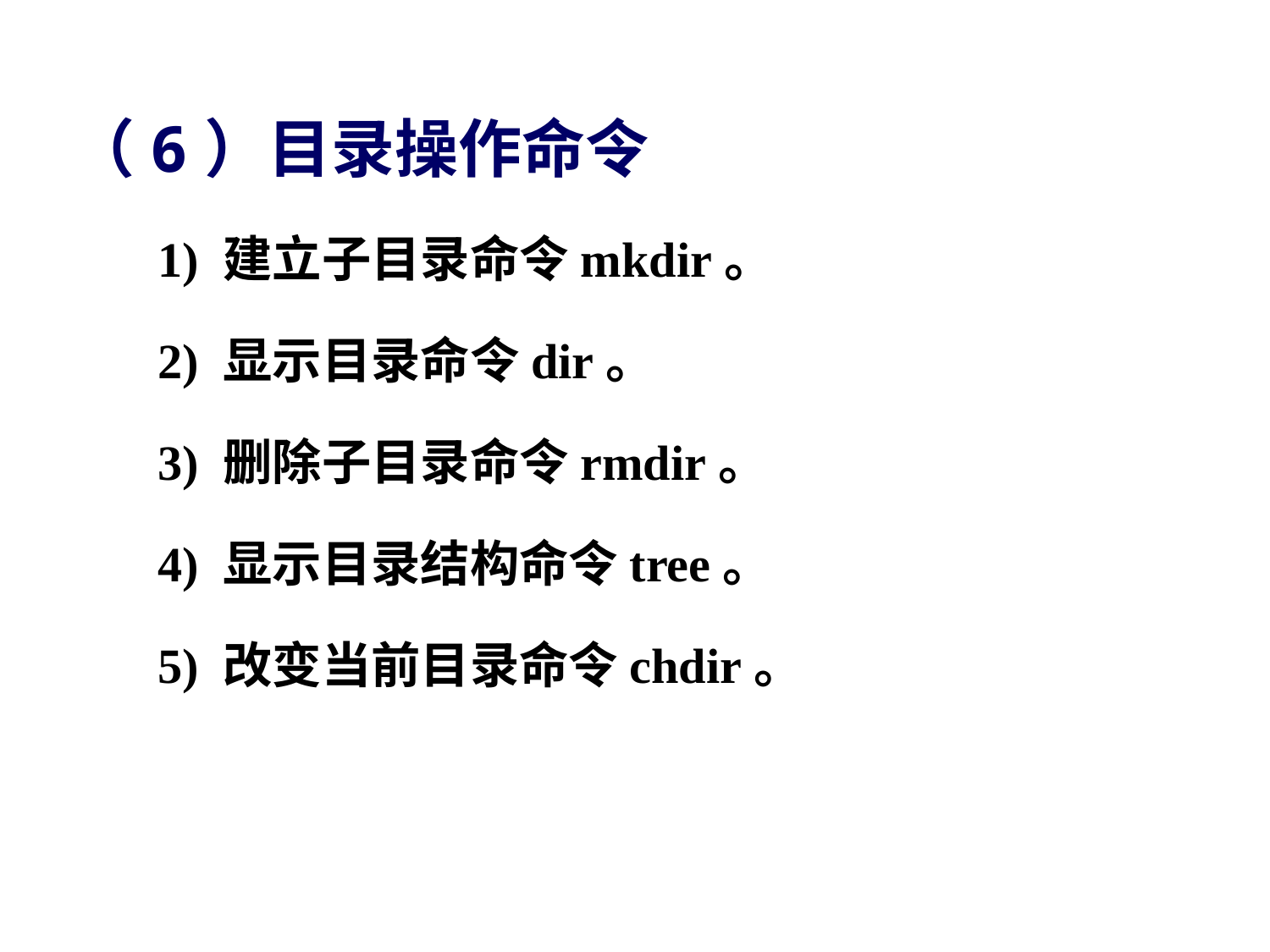

（6）目录操作命令
       1) 建立子目录命令mkdir。
       2) 显示目录命令dir。
       3) 删除子目录命令rmdir。
       4) 显示目录结构命令tree。
       5) 改变当前目录命令chdir。